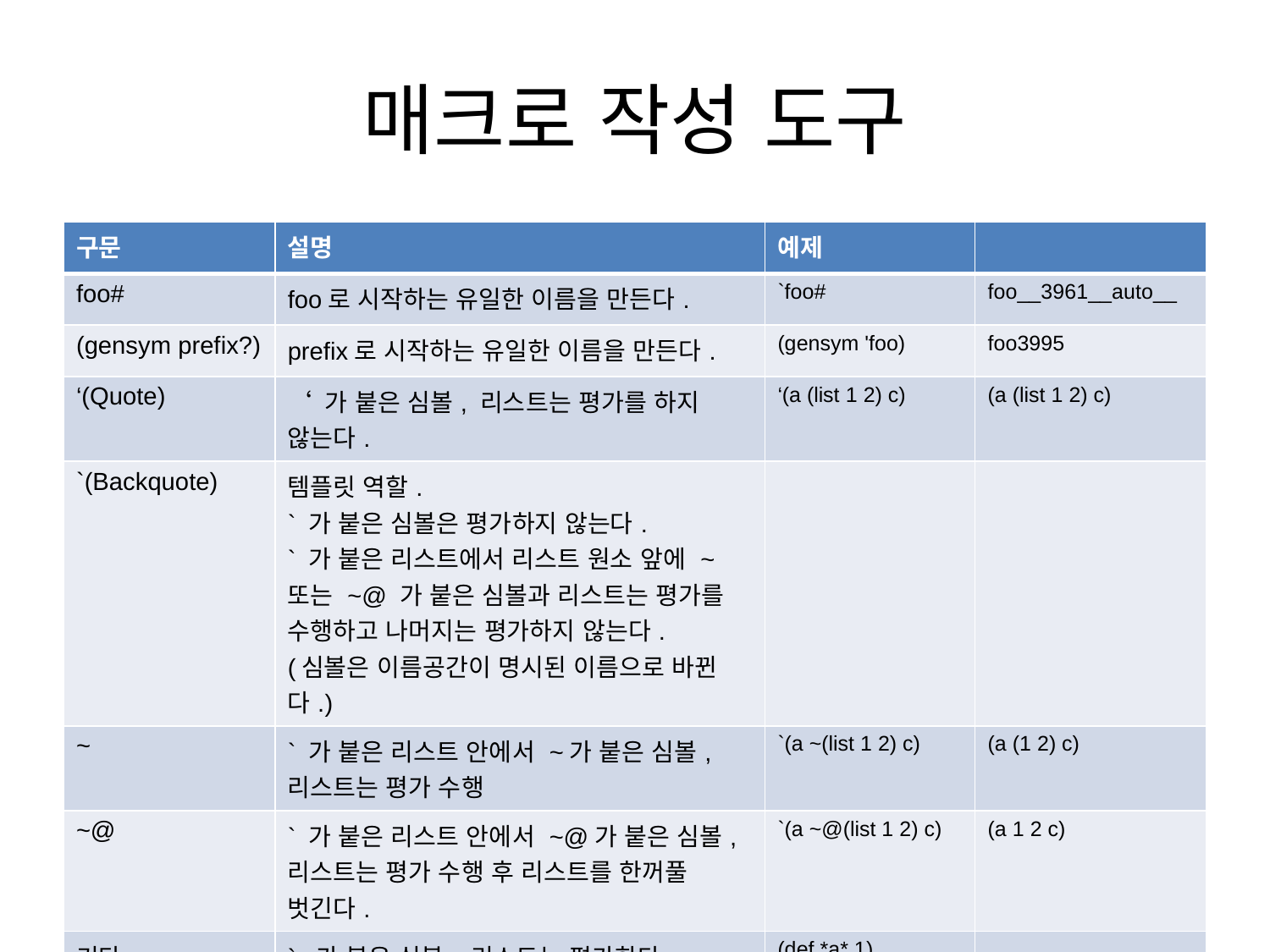

# 매크로 작성 도구
| 구문 | 설명 | 예제 |  |
| --- | --- | --- | --- |
| foo# | foo로 시작하는 유일한 이름을 만든다. | `foo# | foo\_\_3961\_\_auto\_\_ |
| (gensym prefix?) | prefix로 시작하는 유일한 이름을 만든다. | (gensym 'foo) | foo3995 |
| ‘(Quote) | ‘ 가 붙은 심볼, 리스트는 평가를 하지 않는다. | ‘(a (list 1 2) c) | (a (list 1 2) c) |
| `(Backquote) | 템플릿 역할. ` 가 붙은 심볼은 평가하지 않는다. ` 가 붙은 리스트에서 리스트 원소 앞에 ~ 또는 ~@ 가 붙은 심볼과 리스트는 평가를 수행하고 나머지는 평가하지 않는다. (심볼은 이름공간이 명시된 이름으로 바뀐다.) |  |  |
| ~ | ` 가 붙은 리스트 안에서 ~가 붙은 심볼, 리스트는 평가 수행 | `(a ~(list 1 2) c) | (a (1 2) c) |
| ~@ | ` 가 붙은 리스트 안에서 ~@가 붙은 심볼, 리스트는 평가 수행 후 리스트를 한꺼풀 벗긴다. | `(a ~@(list 1 2) c) | (a 1 2 c) |
| 기타 | `~가 붙은 심볼, 리스트는 평가한다. | (def \*a\* 1) `~\*a\* | 1 |